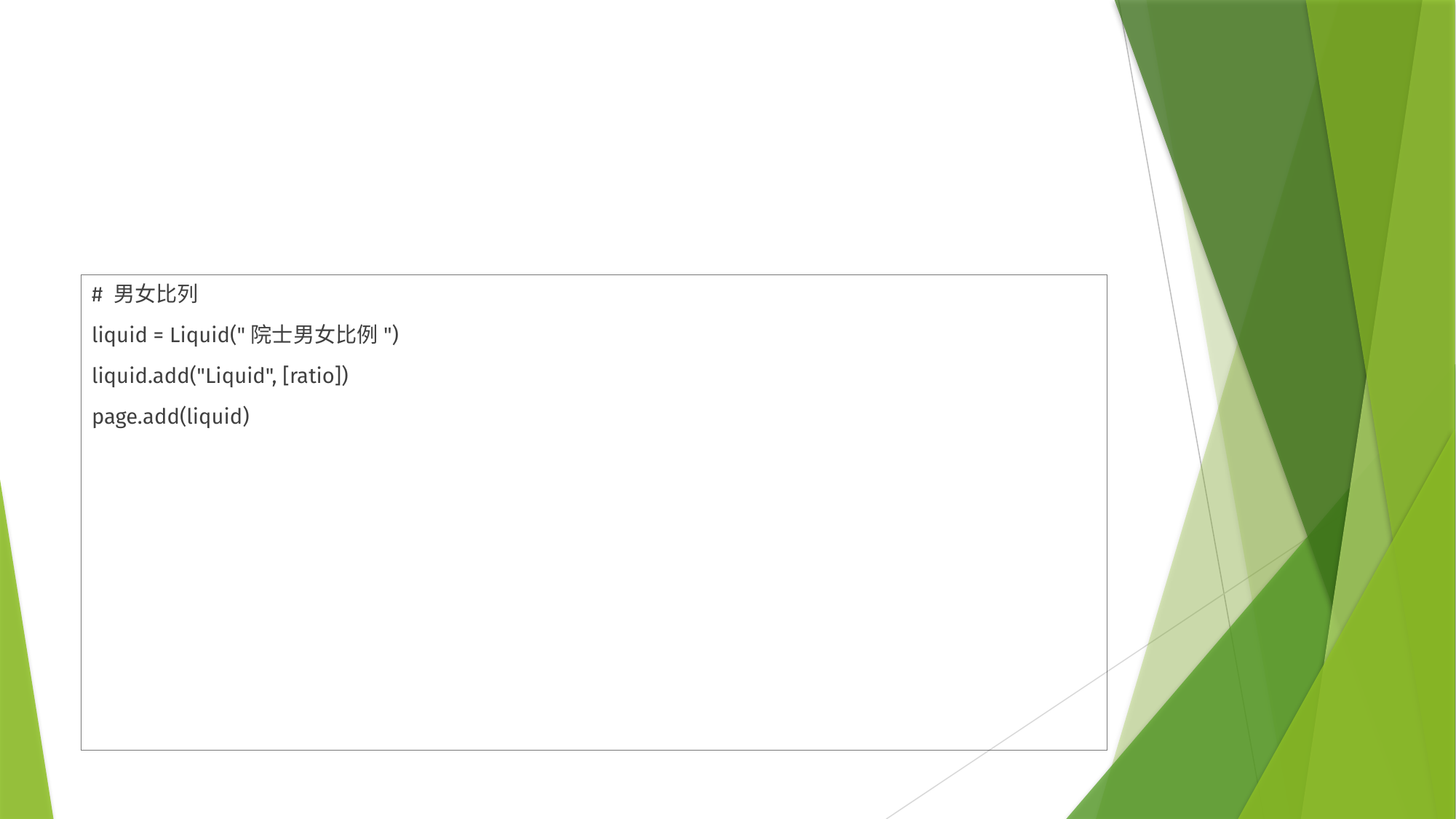

#
# 男女比列
liquid = Liquid("院士男女比例")
liquid.add("Liquid", [ratio])
page.add(liquid)